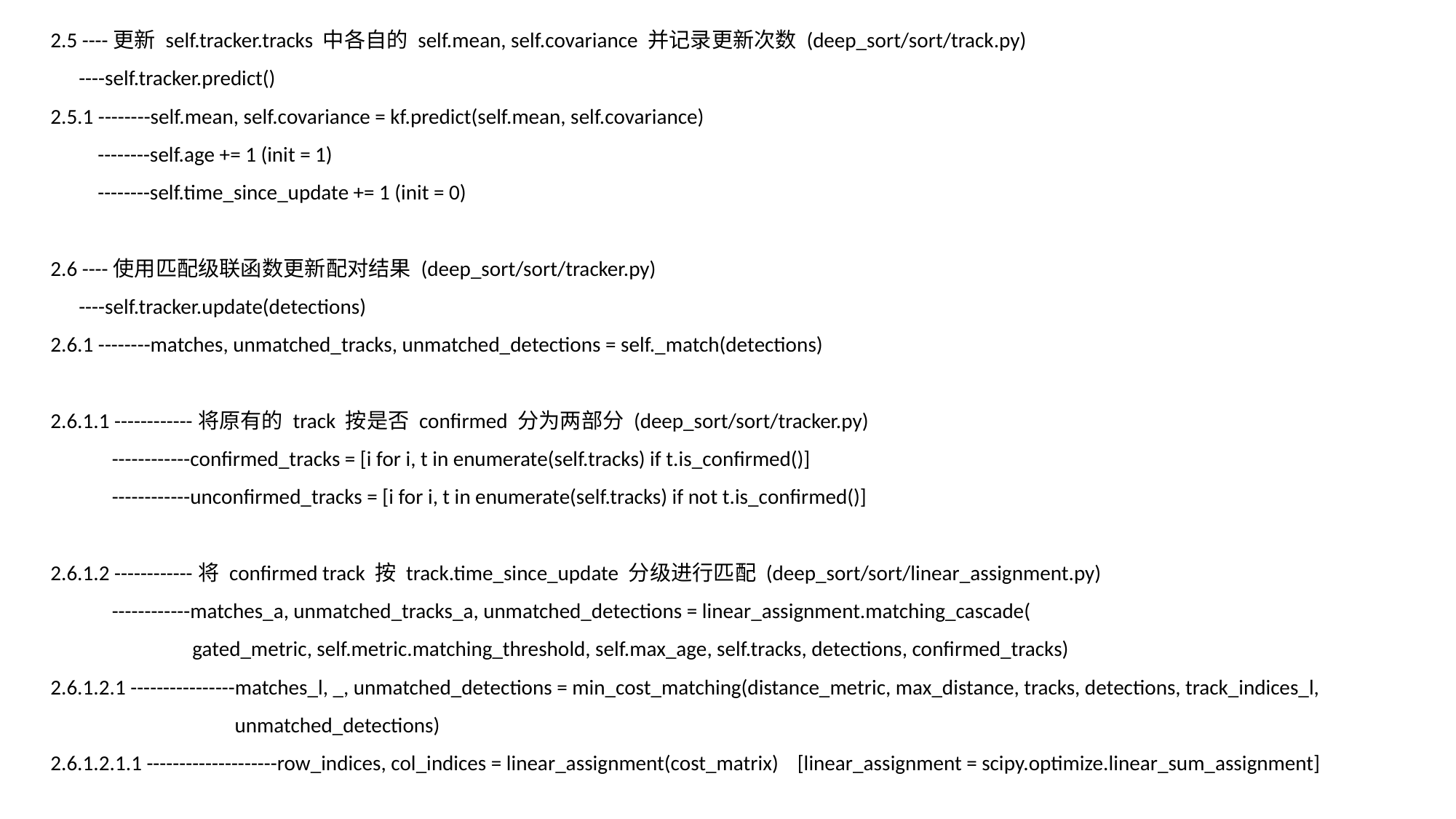

2.5 ----更新 self.tracker.tracks 中各自的 self.mean, self.covariance 并记录更新次数 (deep_sort/sort/track.py)
      ----self.tracker.predict()
2.5.1 --------self.mean, self.covariance = kf.predict(self.mean, self.covariance)
          --------self.age += 1 (init = 1)
          --------self.time_since_update += 1 (init = 0)

2.6 ----使用匹配级联函数更新配对结果 (deep_sort/sort/tracker.py)
      ----self.tracker.update(detections)
2.6.1 --------matches, unmatched_tracks, unmatched_detections = self._match(detections)

2.6.1.1 ------------将原有的 track 按是否 confirmed 分为两部分 (deep_sort/sort/tracker.py)
             ------------confirmed_tracks = [i for i, t in enumerate(self.tracks) if t.is_confirmed()]
             ------------unconfirmed_tracks = [i for i, t in enumerate(self.tracks) if not t.is_confirmed()]

2.6.1.2 ------------将 confirmed track 按 track.time_since_update 分级进行匹配 (deep_sort/sort/linear_assignment.py)
             ------------matches_a, unmatched_tracks_a, unmatched_detections = linear_assignment.matching_cascade(
                              gated_metric, self.metric.matching_threshold, self.max_age, self.tracks, detections, confirmed_tracks)
2.6.1.2.1 ----------------matches_l, _, unmatched_detections = min_cost_matching(distance_metric, max_distance, tracks, detections, track_indices_l,
                                       unmatched_detections)
2.6.1.2.1.1 --------------------row_indices, col_indices = linear_assignment(cost_matrix)    [linear_assignment = scipy.optimize.linear_sum_assignment]